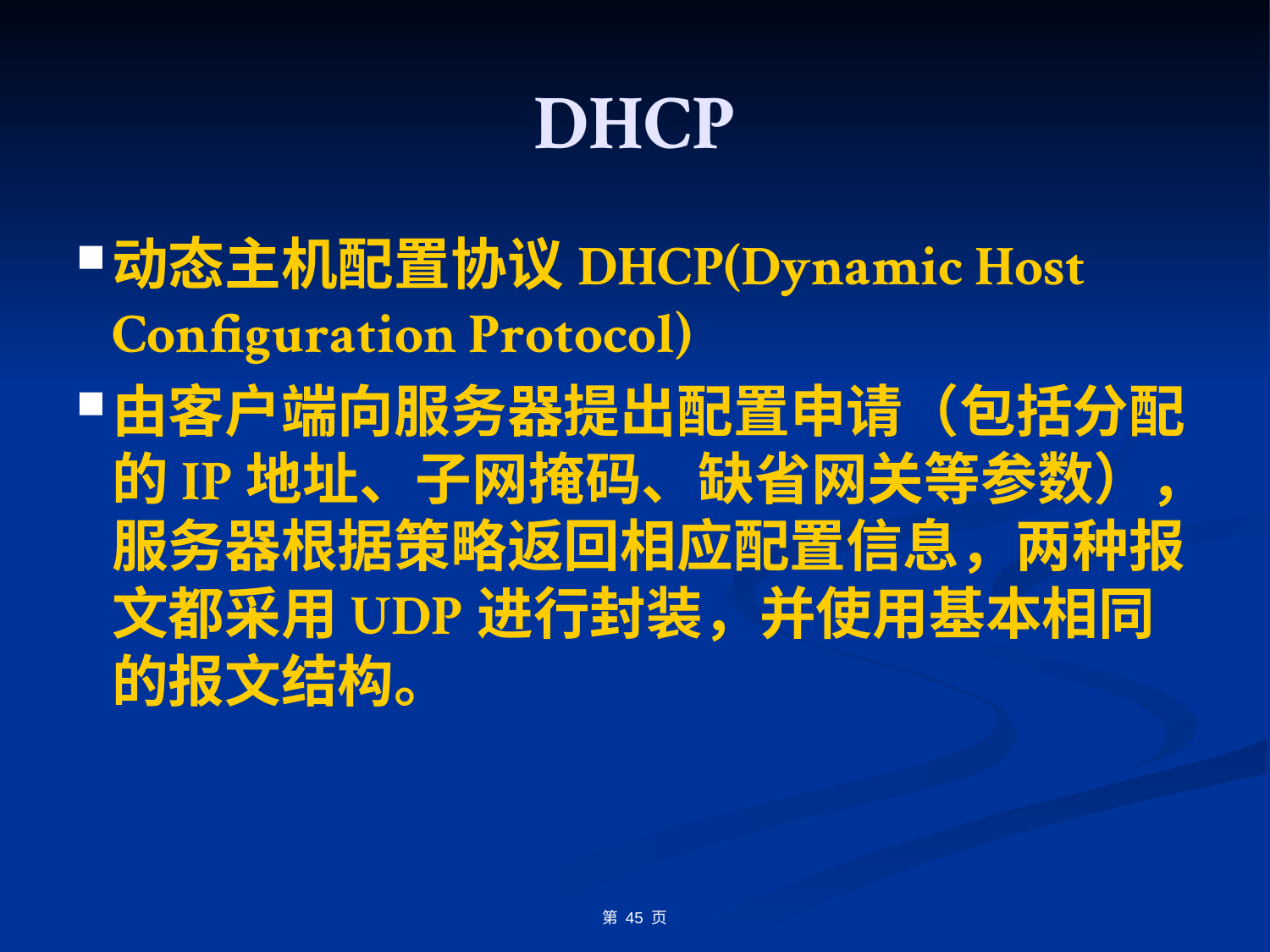

# DHCP
动态主机配置协议DHCP(Dynamic Host Configuration Protocol)
由客户端向服务器提出配置申请（包括分配的IP地址、子网掩码、缺省网关等参数），服务器根据策略返回相应配置信息，两种报文都采用UDP进行封装，并使用基本相同的报文结构。
第 45 页